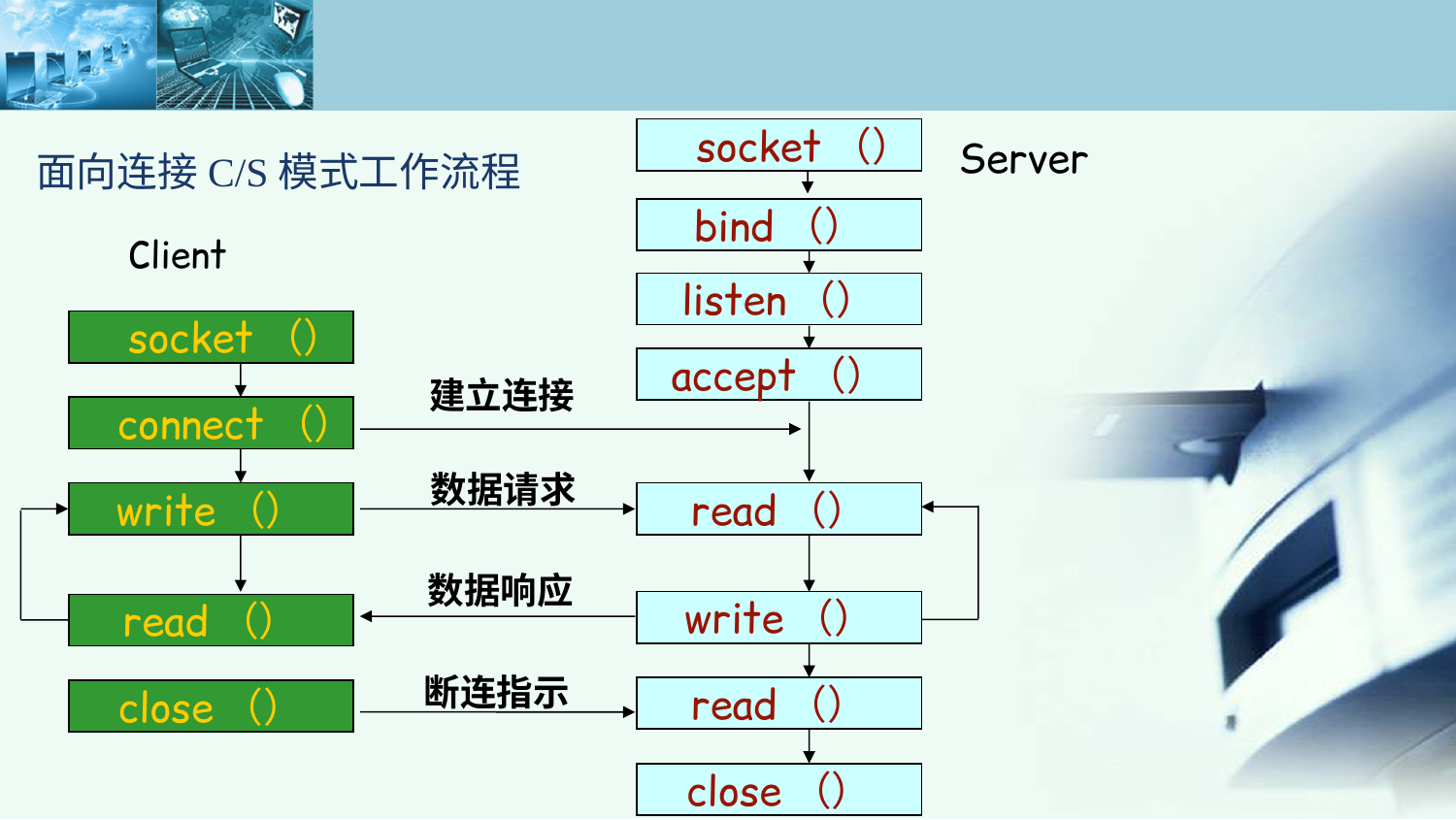

socket（）
Server
面向连接C/S模式工作流程

bind（）
Client

listen（）
　socket（）

accept（）

建立连接
　connect（）

数据请求
write（）
read（）

数据响应
write（）
read（）

断连指示
read（）
close（）

close（）